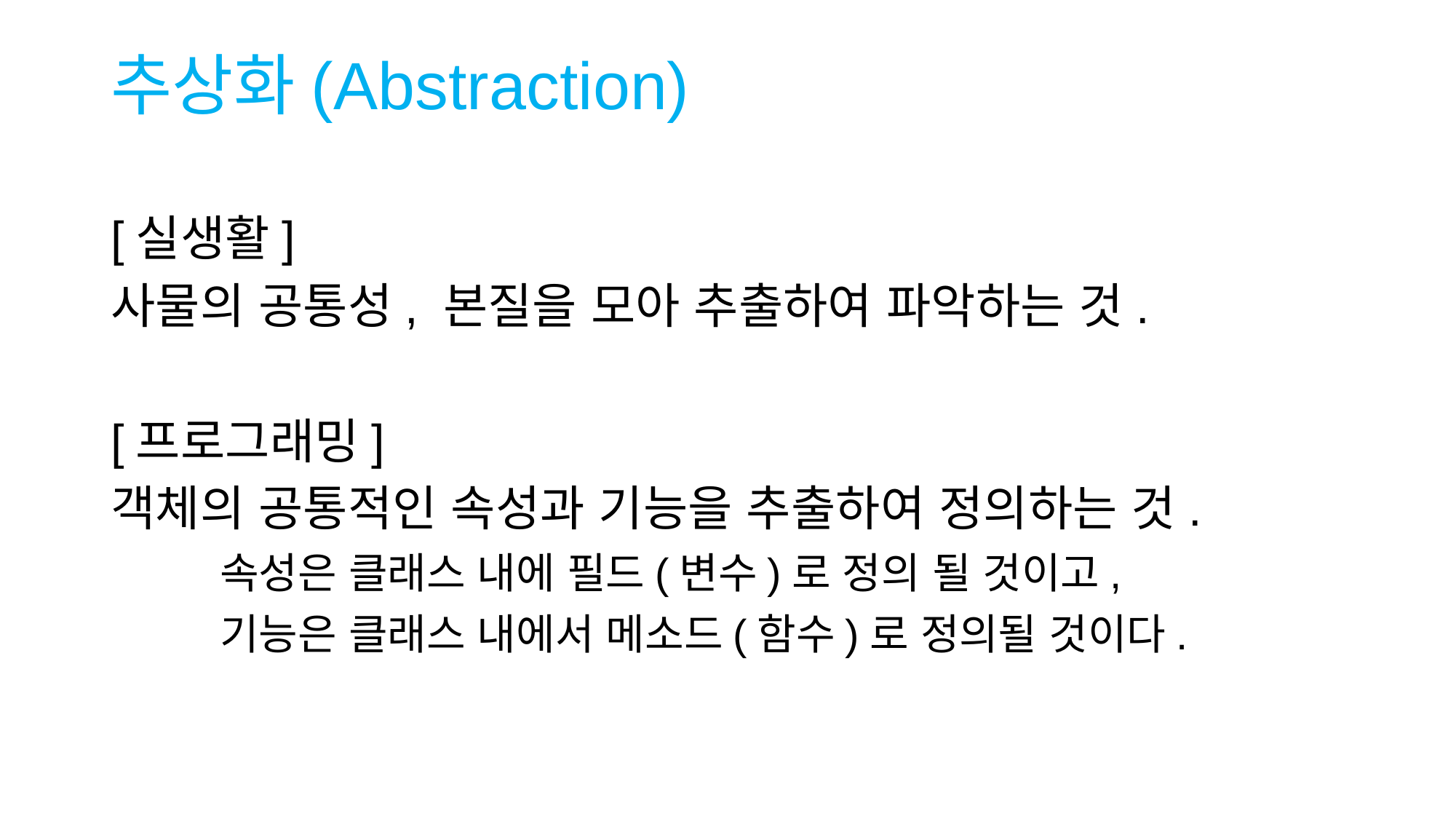

# 추상화(Abstraction)
[실생활]
사물의 공통성, 본질을 모아 추출하여 파악하는 것.

[프로그래밍]
객체의 공통적인 속성과 기능을 추출하여 정의하는 것.
	속성은 클래스 내에 필드(변수)로 정의 될 것이고,
	기능은 클래스 내에서 메소드(함수)로 정의될 것이다.